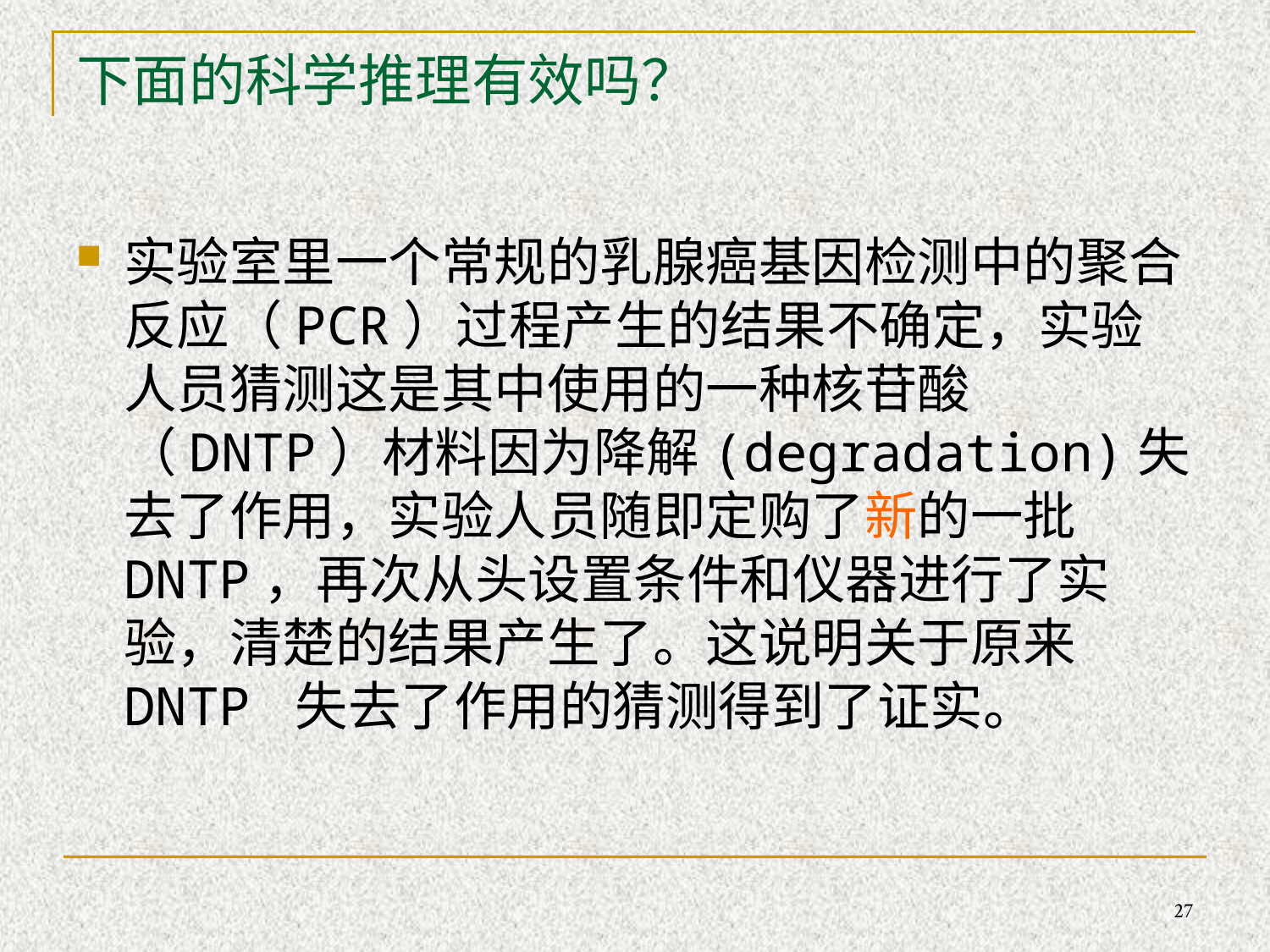

# 下面的科学推理有效吗？
实验室里一个常规的乳腺癌基因检测中的聚合反应（PCR）过程产生的结果不确定，实验人员猜测这是其中使用的一种核苷酸（DNTP）材料因为降解(degradation)失去了作用，实验人员随即定购了新的一批DNTP，再次从头设置条件和仪器进行了实验，清楚的结果产生了。这说明关于原来 DNTP 失去了作用的猜测得到了证实。
27